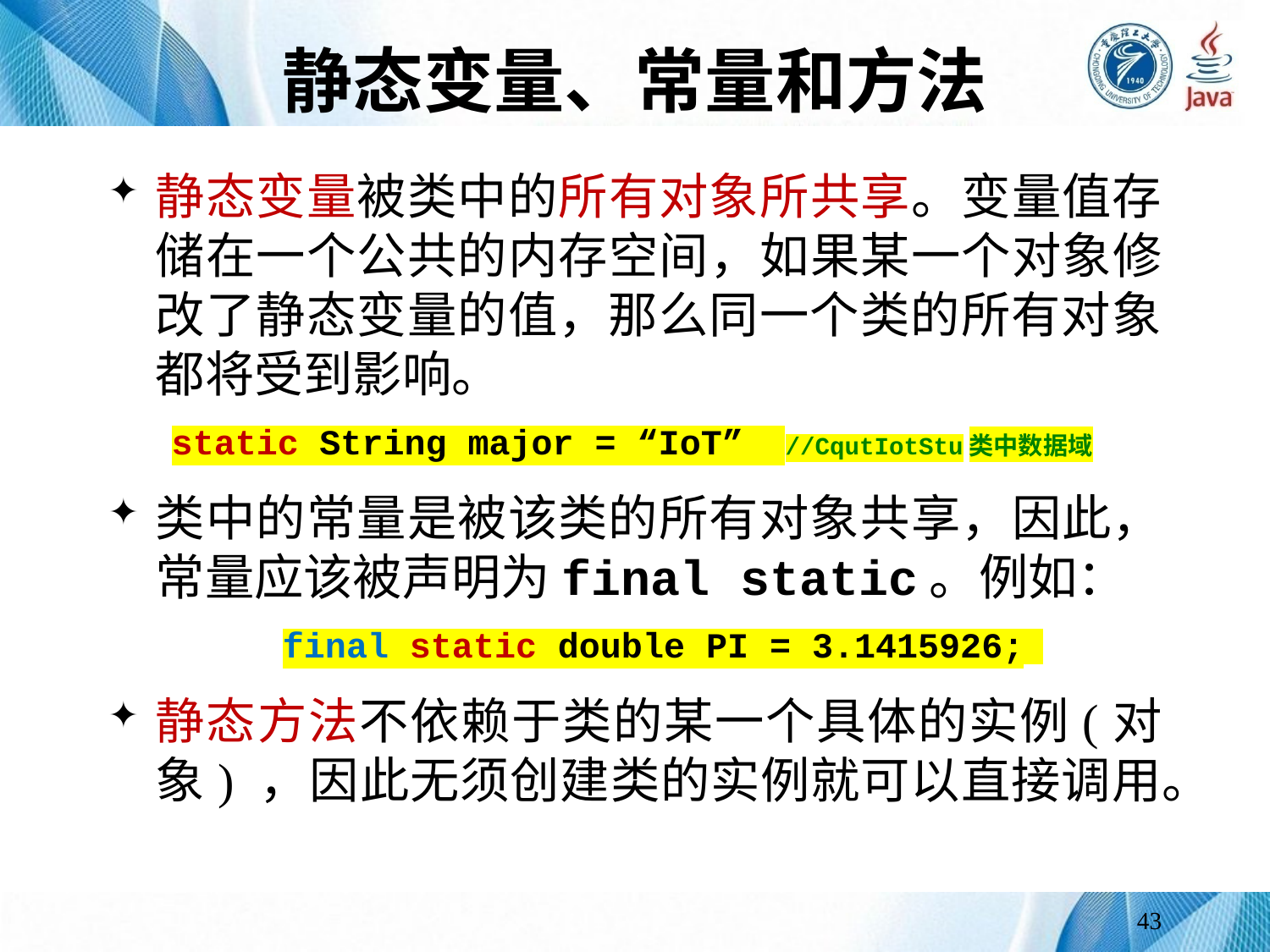

# 静态变量、常量和方法
静态变量被类中的所有对象所共享。变量值存储在一个公共的内存空间，如果某一个对象修改了静态变量的值，那么同一个类的所有对象都将受到影响。
static String major = “IoT”  //CqutIotStu类中数据域
类中的常量是被该类的所有对象共享，因此，常量应该被声明为final static。例如：
		final static double PI = 3.1415926;
静态方法不依赖于类的某一个具体的实例(对象) ，因此无须创建类的实例就可以直接调用。
43